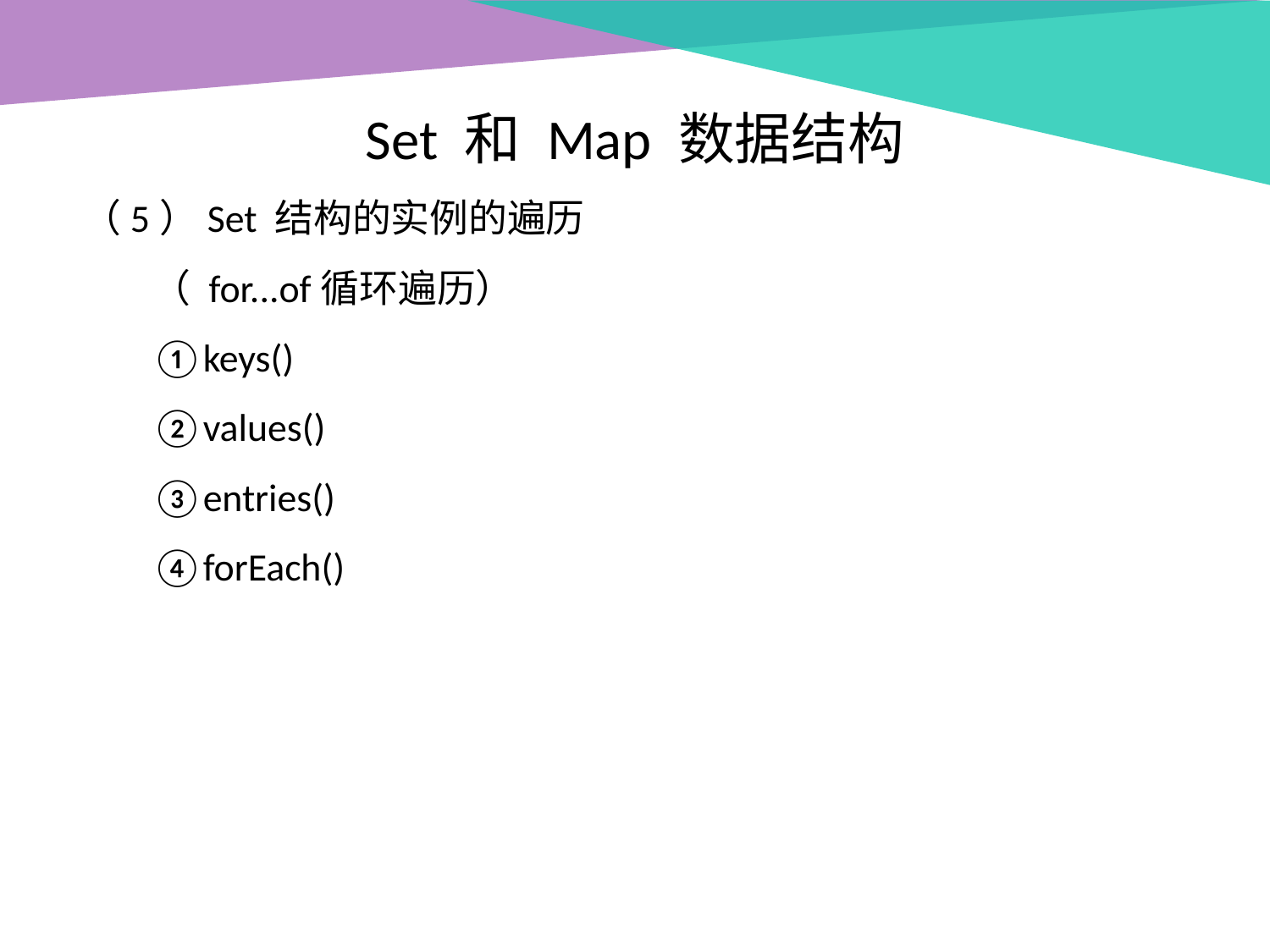

Set 和 Map 数据结构
（5）Set 结构的实例的遍历
       （ for...of循环遍历）
        ①keys()
        ②values()
        ③entries()
        ④forEach()